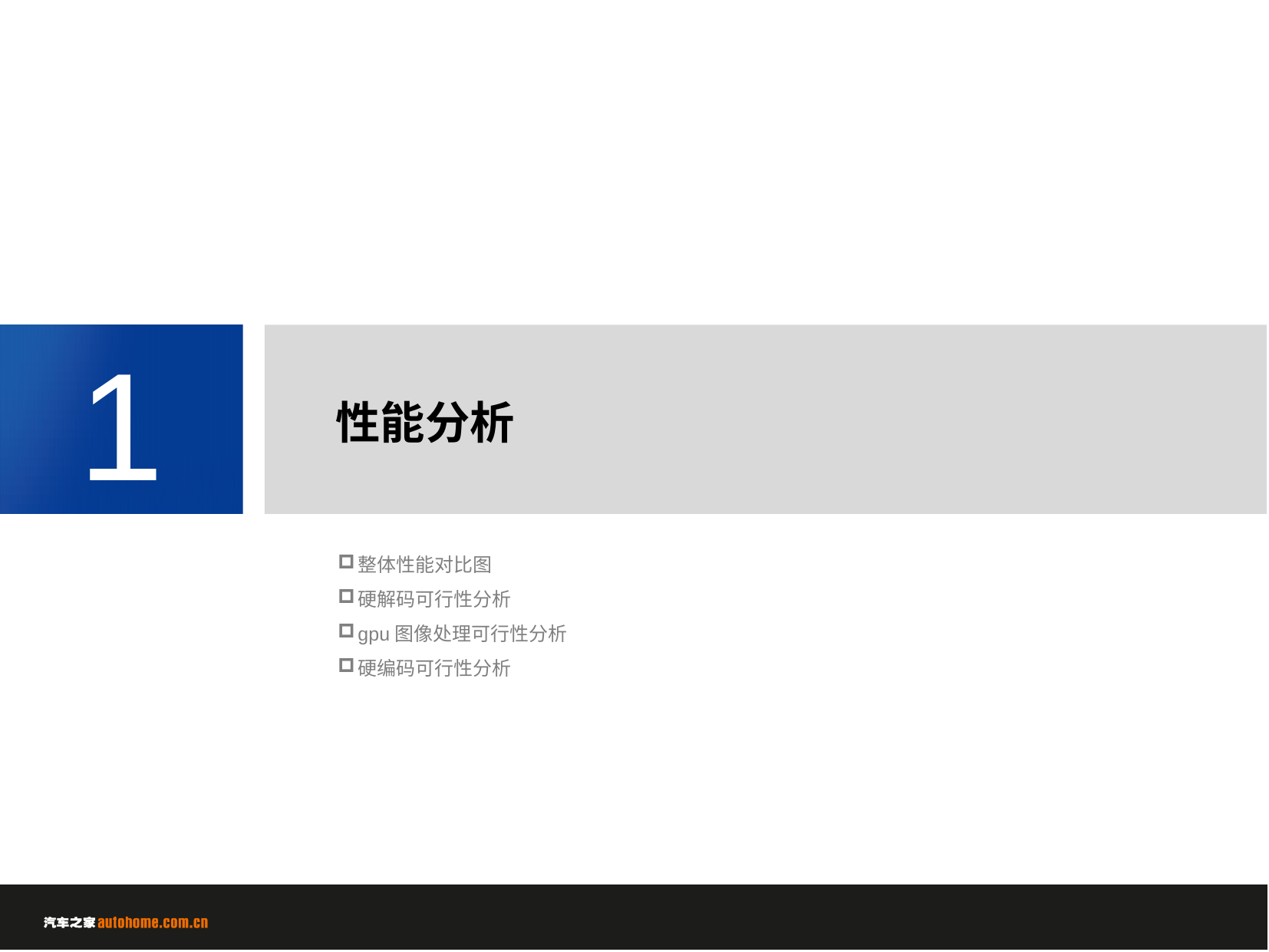

1
性能分析

整体性能对比图
硬解码可行性分析
gpu图像处理可行性分析
硬编码可行性分析